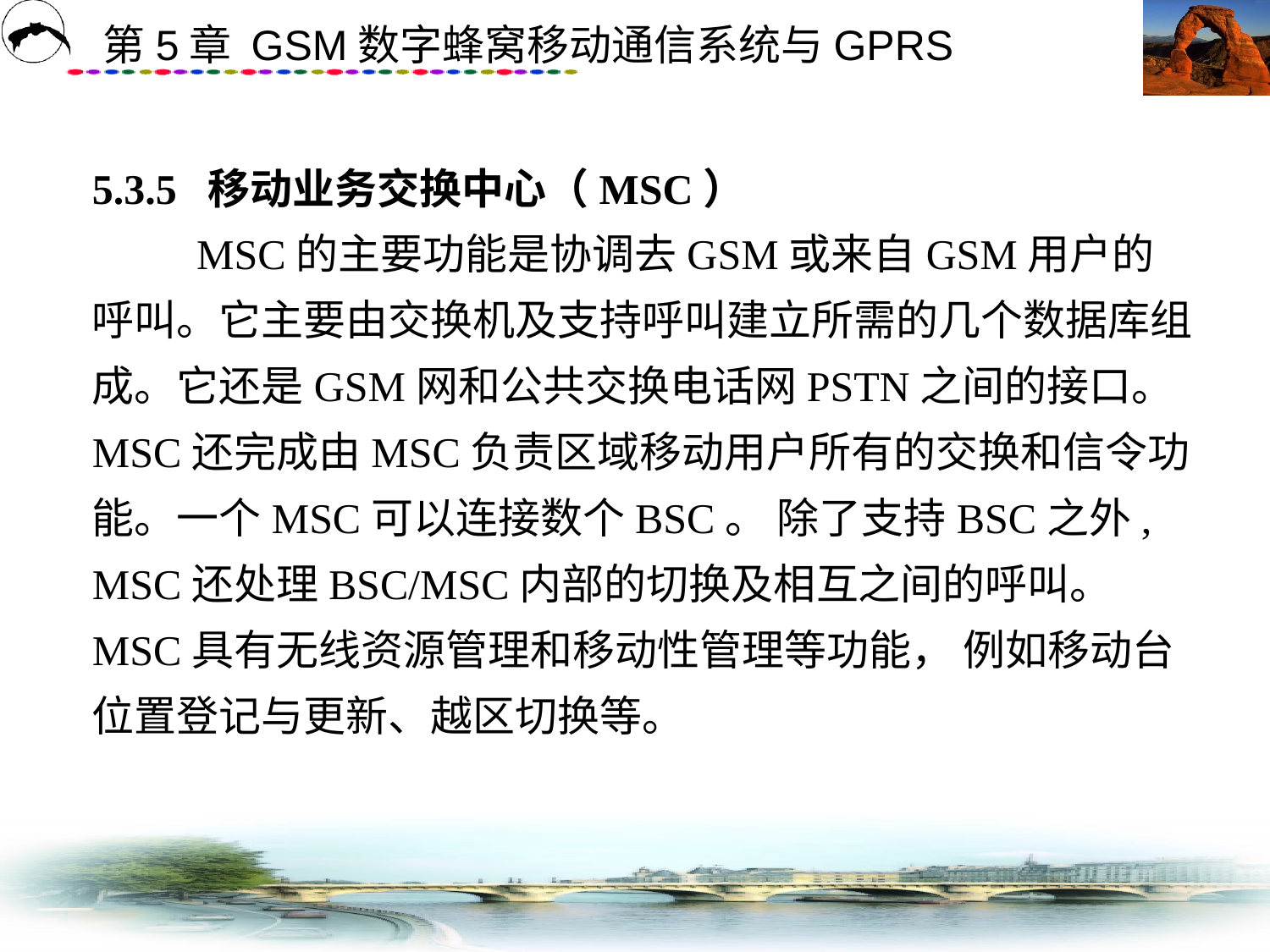

# 5.3.5  移动业务交换中心（MSC） 　　 MSC的主要功能是协调去GSM或来自GSM用户的呼叫。它主要由交换机及支持呼叫建立所需的几个数据库组成。它还是GSM网和公共交换电话网PSTN之间的接口。MSC还完成由MSC负责区域移动用户所有的交换和信令功能。一个MSC可以连接数个BSC。 除了支持BSC之外, MSC还处理BSC/MSC内部的切换及相互之间的呼叫。 MSC具有无线资源管理和移动性管理等功能， 例如移动台位置登记与更新、越区切换等。